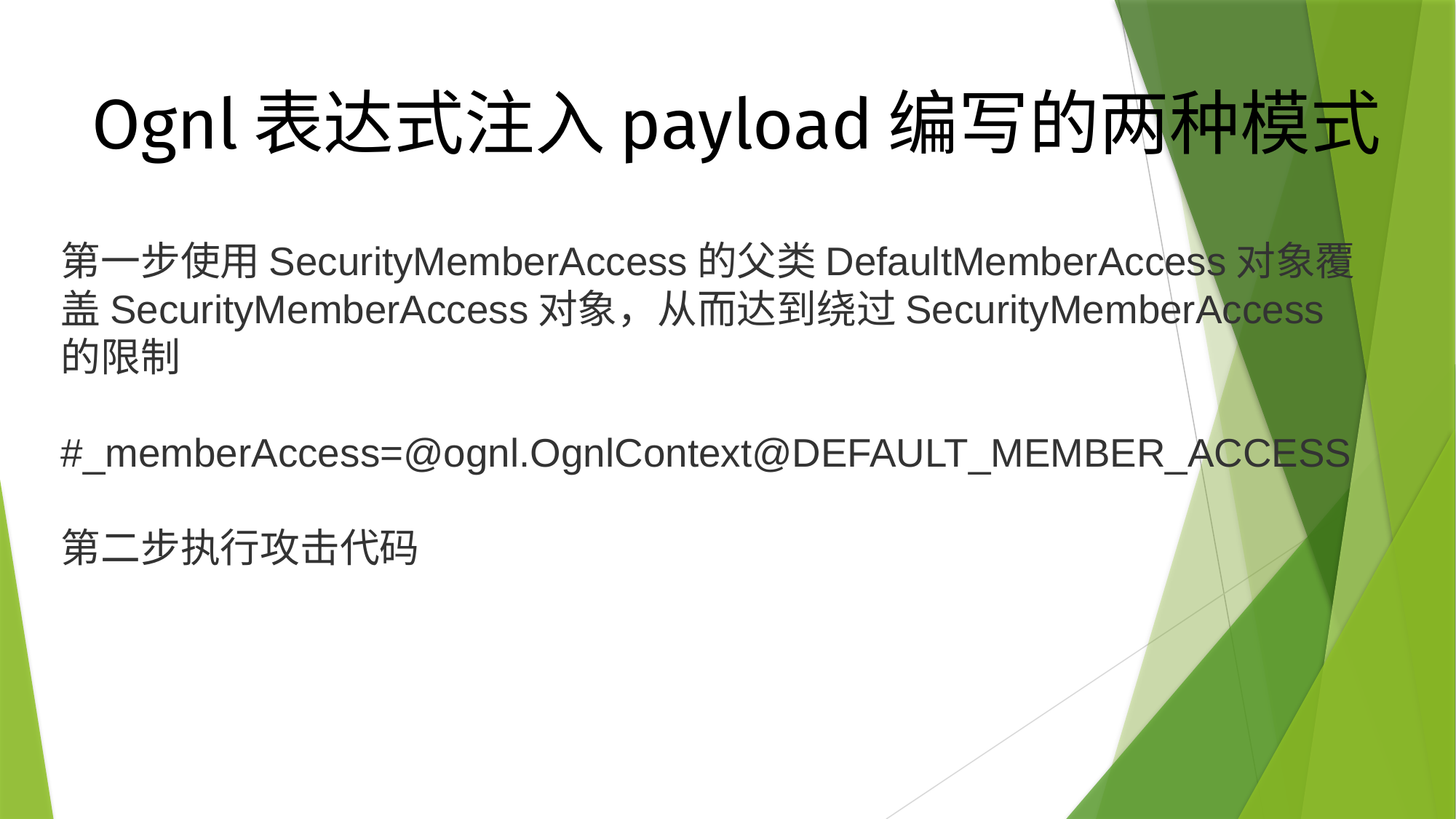

# Ognl表达式注入payload编写的两种模式
第一步使用SecurityMemberAccess的父类DefaultMemberAccess对象覆盖SecurityMemberAccess对象，从而达到绕过SecurityMemberAccess的限制

#_memberAccess=@ognl.OgnlContext@DEFAULT_MEMBER_ACCESS

第二步执行攻击代码